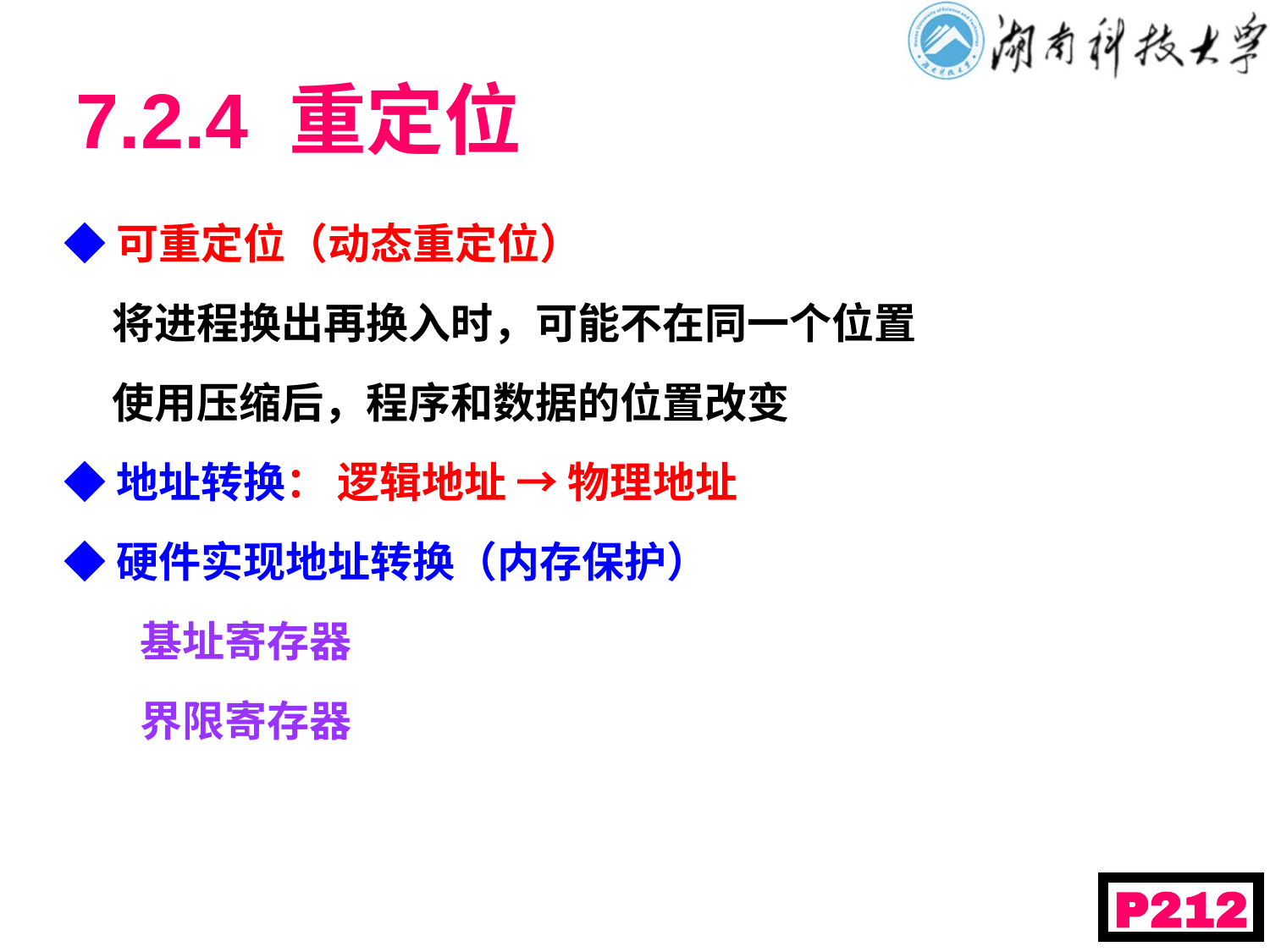

# 7.2.4 重定位
◆可重定位（动态重定位）
    将进程换出再换入时，可能不在同一个位置
    使用压缩后，程序和数据的位置改变
◆地址转换： 逻辑地址 → 物理地址
◆硬件实现地址转换（内存保护）
       基址寄存器
       界限寄存器
P212